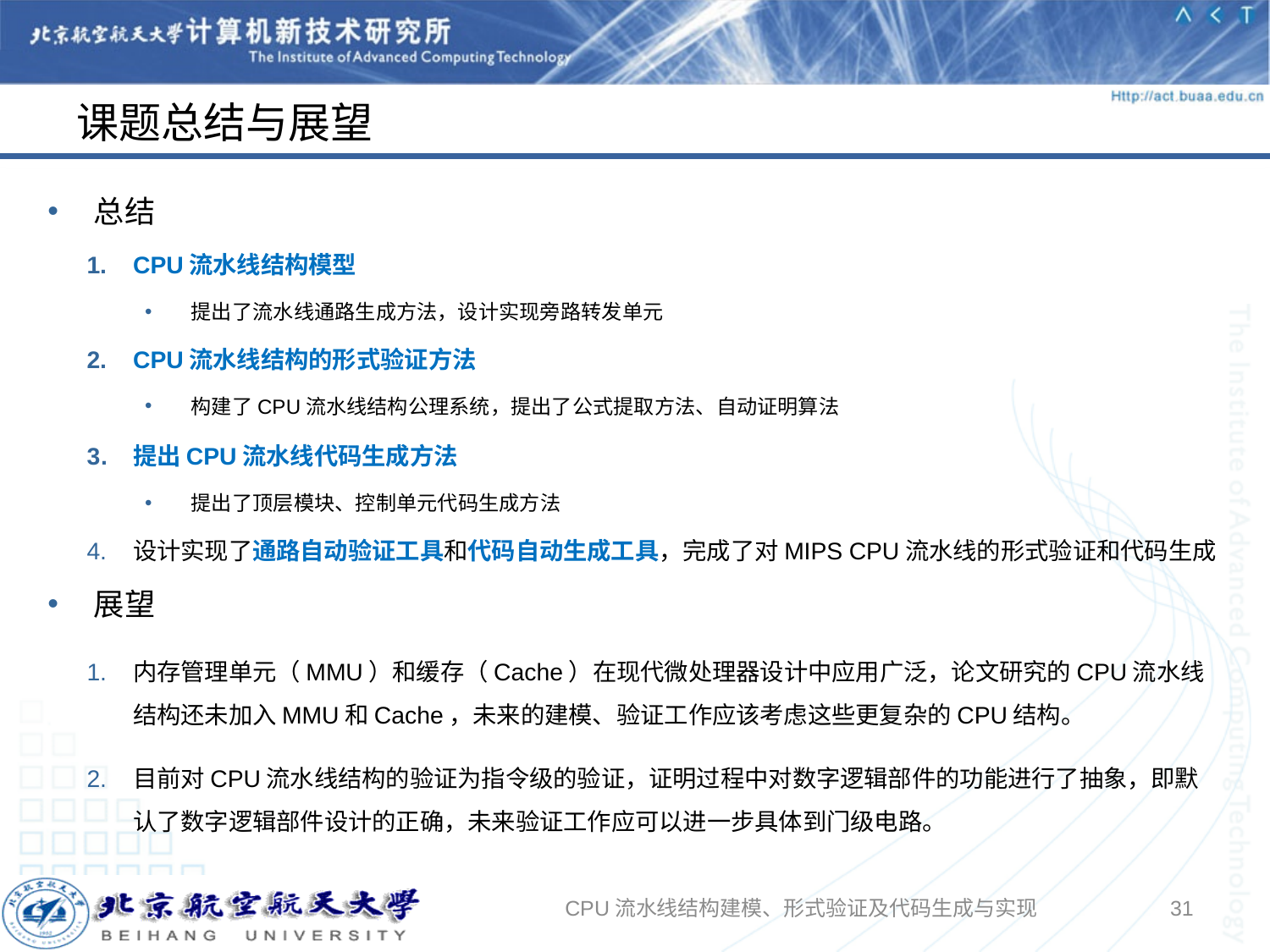

# 课题总结与展望
总结
CPU流水线结构模型
提出了流水线通路生成方法，设计实现旁路转发单元
CPU流水线结构的形式验证方法
构建了CPU流水线结构公理系统，提出了公式提取方法、自动证明算法
提出CPU流水线代码生成方法
提出了顶层模块、控制单元代码生成方法
设计实现了通路自动验证工具和代码自动生成工具，完成了对MIPS CPU流水线的形式验证和代码生成
展望
内存管理单元（MMU）和缓存（Cache）在现代微处理器设计中应用广泛，论文研究的CPU流水线结构还未加入MMU和Cache，未来的建模、验证工作应该考虑这些更复杂的CPU结构。
目前对CPU流水线结构的验证为指令级的验证，证明过程中对数字逻辑部件的功能进行了抽象，即默认了数字逻辑部件设计的正确，未来验证工作应可以进一步具体到门级电路。
CPU流水线结构建模、形式验证及代码生成与实现
31